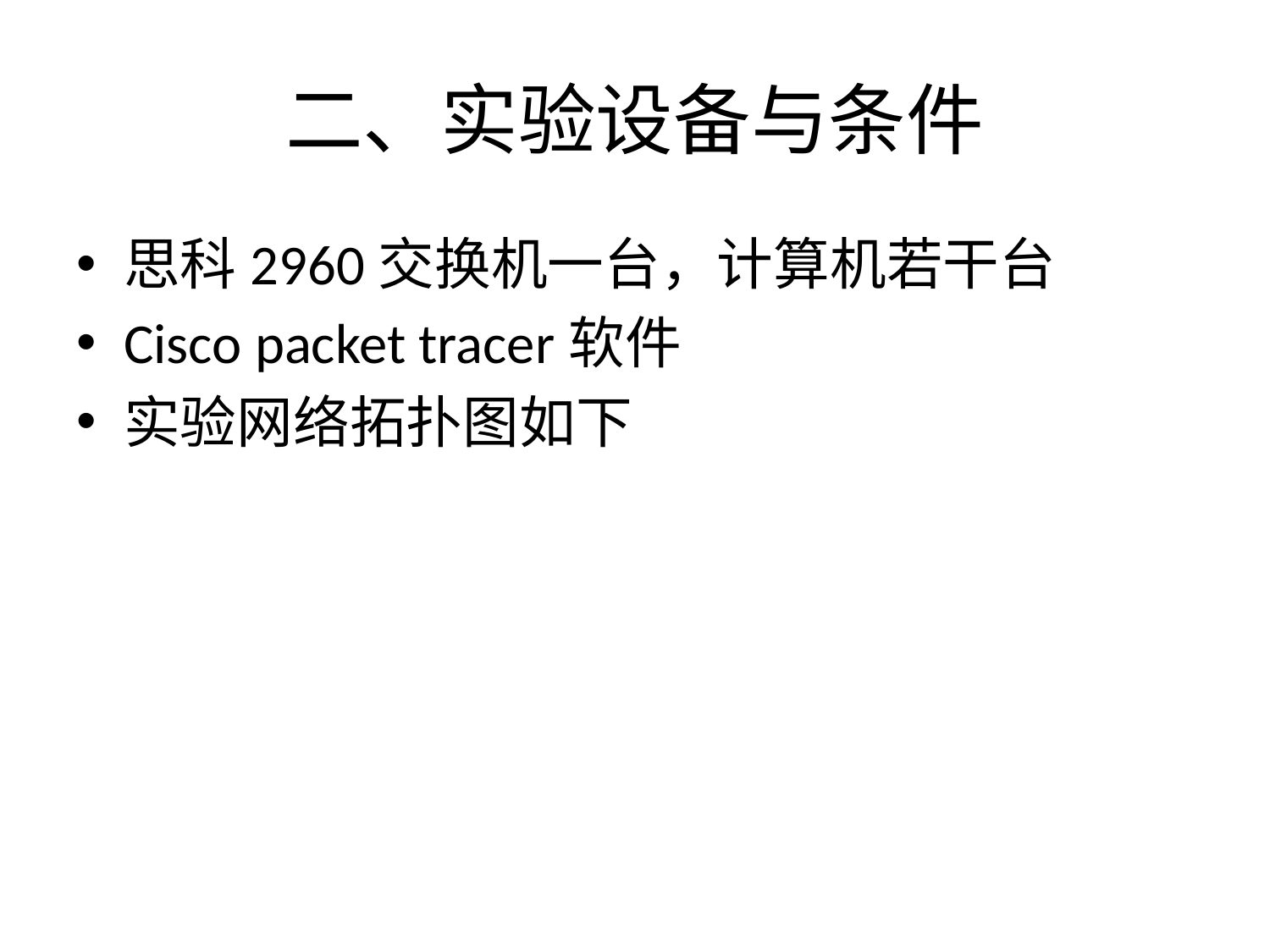

# 二、实验设备与条件
思科2960交换机一台，计算机若干台
Cisco packet tracer软件
实验网络拓扑图如下